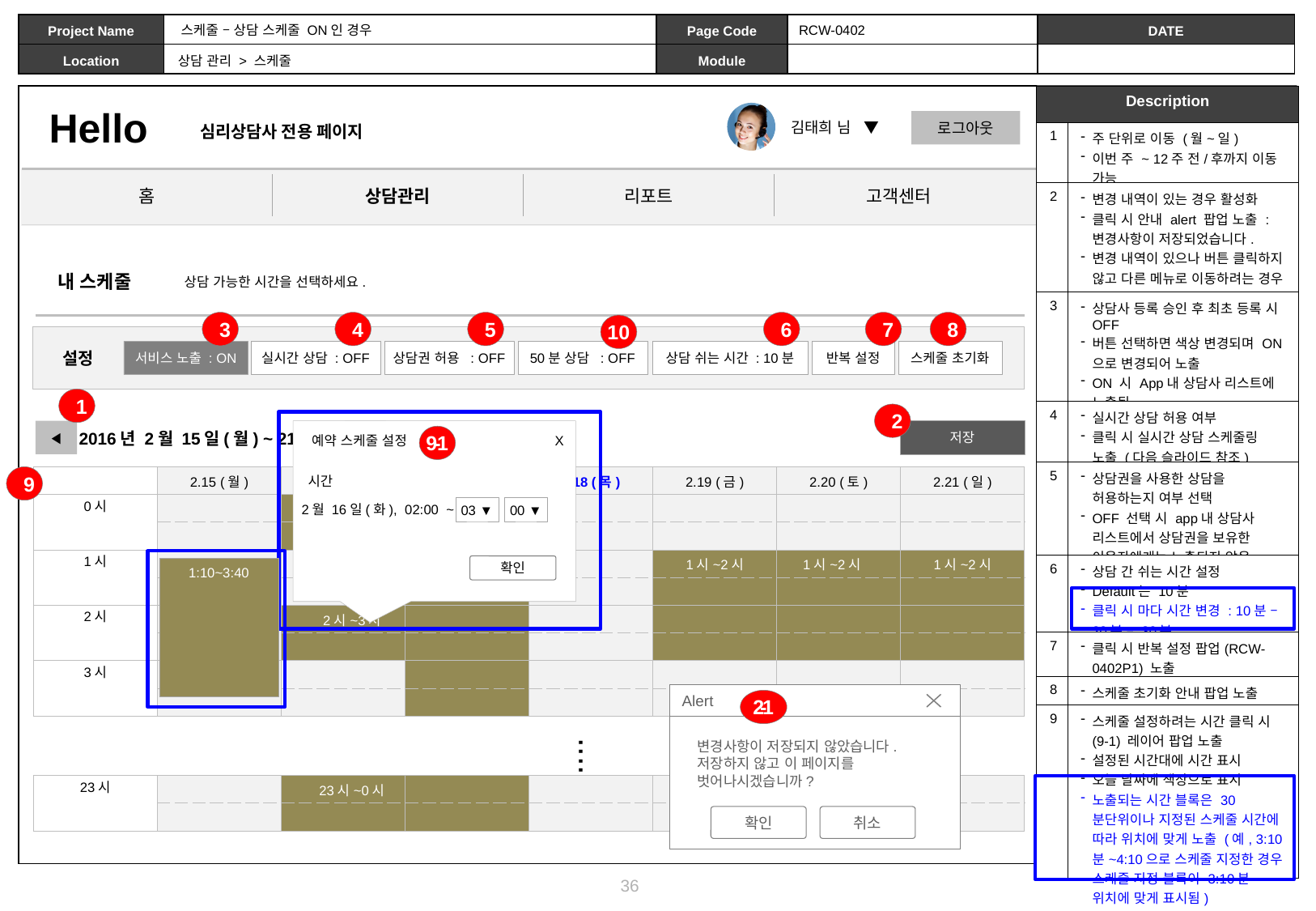

스케줄 – 상담 스케줄 ON인 경우
RCW-0402
상담 관리 > 스케줄
| Description |  |
| --- | --- |
| 1 | 주 단위로 이동 (월~일) 이번 주 ~ 12주 전/후까지 이동 가능 |
| 2 | 변경 내역이 있는 경우 활성화 클릭 시 안내 alert 팝업 노출 : 변경사항이 저장되었습니다. 변경 내역이 있으나 버튼 클릭하지 않고 다른 메뉴로 이동하려는 경우 (2-1) alert 팝업 노출 |
| 3 | 상담사 등록 승인 후 최초 등록 시 OFF 버튼 선택하면 색상 변경되며 ON으로 변경되어 노출 ON 시 App내 상담사 리스트에 노출됨 |
| 4 | 실시간 상담 허용 여부 클릭 시 실시간 상담 스케줄링 노출 (다음 슬라이드 참조) |
| 5 | 상담권을 사용한 상담을 허용하는지 여부 선택 OFF 선택 시 app내 상담사 리스트에서 상담권을 보유한 이용자에게는 노출되지 않음 |
| 6 | 상담 간 쉬는 시간 설정 Default는 10분 클릭 시 마다 시간 변경 : 10분 – 20분 – 30분 |
| 7 | 클릭 시 반복 설정 팝업(RCW-0402P1) 노출 |
| 8 | 스케줄 초기화 안내 팝업 노출 |
| 9 | 스케줄 설정하려는 시간 클릭 시 (9-1) 레이어 팝업 노출 설정된 시간대에 시간 표시 오늘 날짜에 색상으로 표시 노출되는 시간 블록은 30분단위이나 지정된 스케줄 시간에 따라 위치에 맞게 노출 (예, 3:10분~4:10으로 스케줄 지정한 경우 스케줄 지정 블록이 3:10분 위치에 맞게 표시됨) |
내 스케줄
상담 가능한 시간을 선택하세요.
3
4
5
6
7
8
10

실시간 상담 : OFF
상담권 허용  : OFF
50분 상담  : OFF
상담 쉬는 시간 : 10분
반복 설정
스케줄 초기화
서비스 노출 : ON
설정
1
2

◀

예약 스케줄 설정
X
시간
2월 16일(화),  02:00  ~
03 ▼
00 ▼
확인
▶
저장
2016년 2월 15일(월) ~ 21(일)
9-1
9
|  | 2.15 (월) | 2.16 (화) | 2.17 (수) | 2.18 (목) | 2.19 (금) | 2.20 (토) | 2.21 (일) |
| --- | --- | --- | --- | --- | --- | --- | --- |
| 0시 |  | 0시~1시 | 0시~23시30분 |  |  |  |  |
|  |  |  |  |  |  |  |  |
| 1시 |  |  |  |  | 1시~2시 | 1시~2시 | 1시~2시 |
|  |  |  |  |  |  |  |  |
| 2시 |  | 2시~3시 |  |  |  |  |  |
|  |  |  |  |  |  |  |  |
| 3시 |  |  |  |  |  |  |  |
|  |  |  |  |  |  |  |  |

1:10~3:40

Alert

변경사항이 저장되지 않았습니다.
저장하지 않고 이 페이지를 벗어나시겠습니까?

확인
취소
Abort
Cancel
2-1
....

| 23시 |  | 23시~0시 |  |  |  |  |  |
| --- | --- | --- | --- | --- | --- | --- | --- |
|  |  |  |  |  |  |  |  |
36